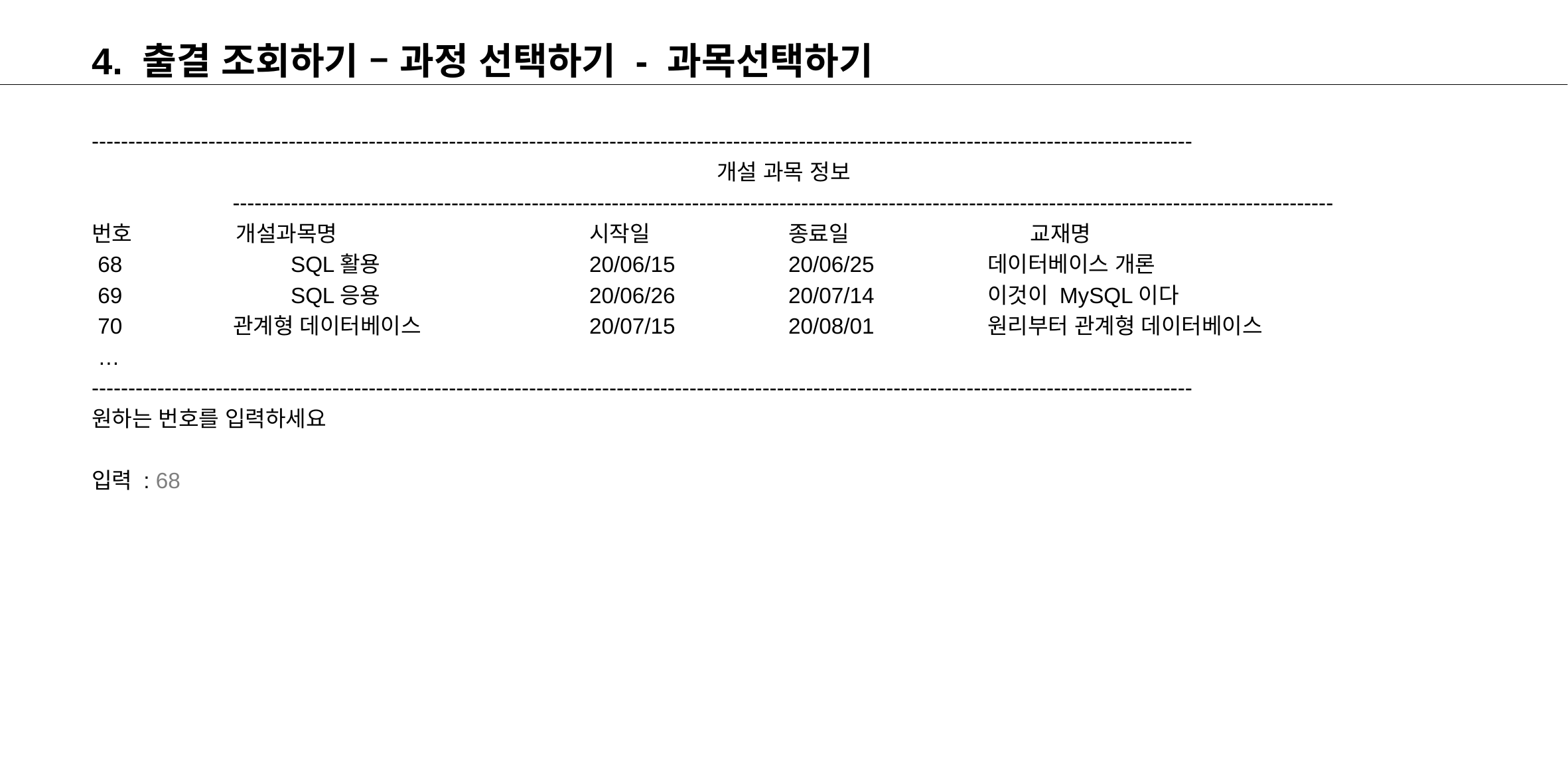

# 4. 출결 조회하기 – 과정 선택하기 - 과목선택하기
-------------------------------------------------------------------------------------------------------------------------------------------------------
개설 과목 정보
-------------------------------------------------------------------------------------------------------------------------------------------------------
번호                 개설과목명			시작일		종료일		       교재명
 68		SQL활용			20/06/15		20/06/25		데이터베이스 개론
 69		SQL응용			20/06/26		20/07/14		이것이 MySQL이다
 70	      관계형 데이터베이스		20/07/15		20/08/01		원리부터 관계형 데이터베이스
 …
-------------------------------------------------------------------------------------------------------------------------------------------------------
원하는 번호를 입력하세요

입력 : 68